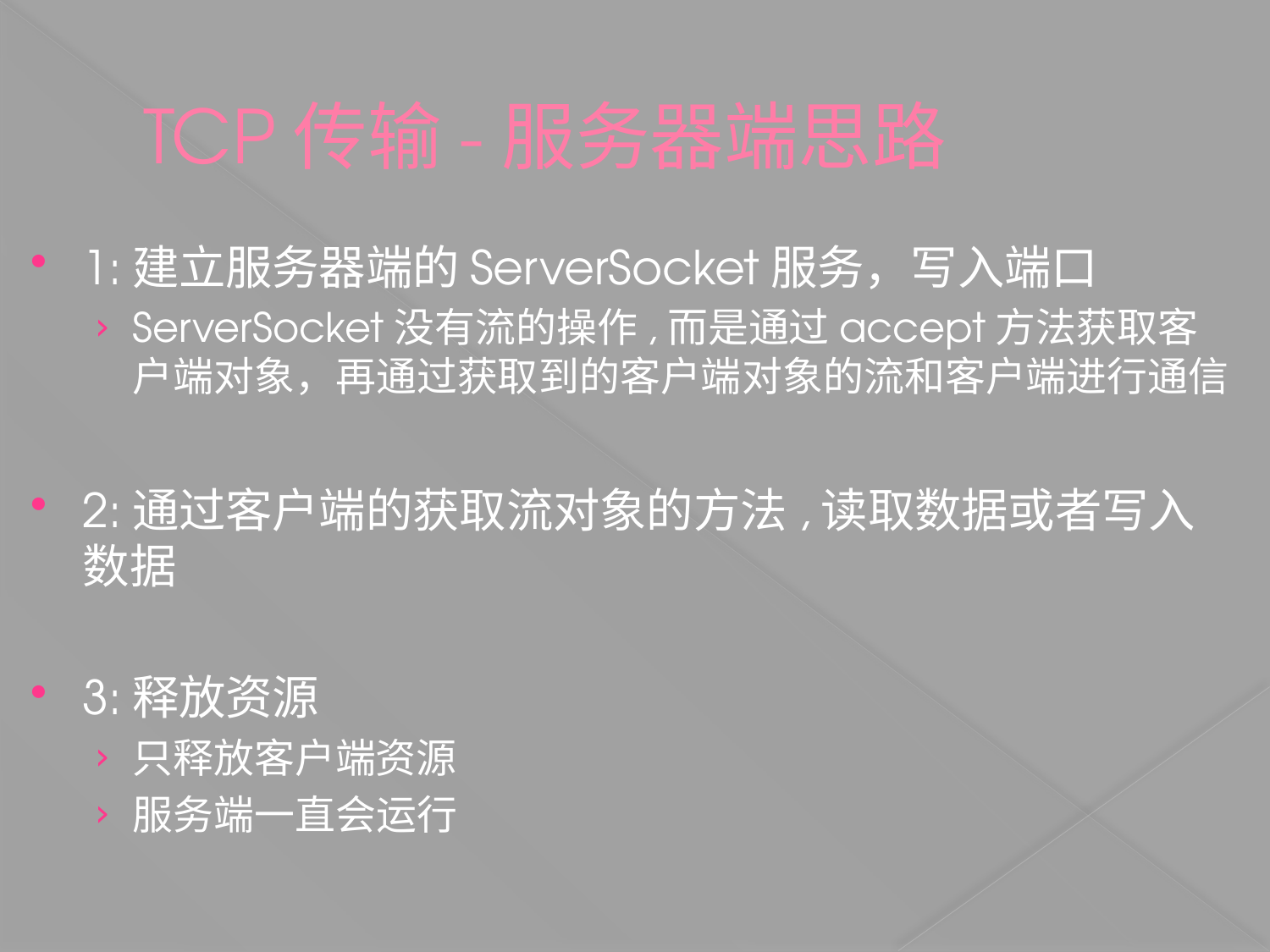

# TCP传输-服务器端思路
1:建立服务器端的ServerSocket服务，写入端口
ServerSocket没有流的操作,而是通过accept方法获取客户端对象，再通过获取到的客户端对象的流和客户端进行通信

2:通过客户端的获取流对象的方法,读取数据或者写入数据

3:释放资源
只释放客户端资源
服务端一直会运行